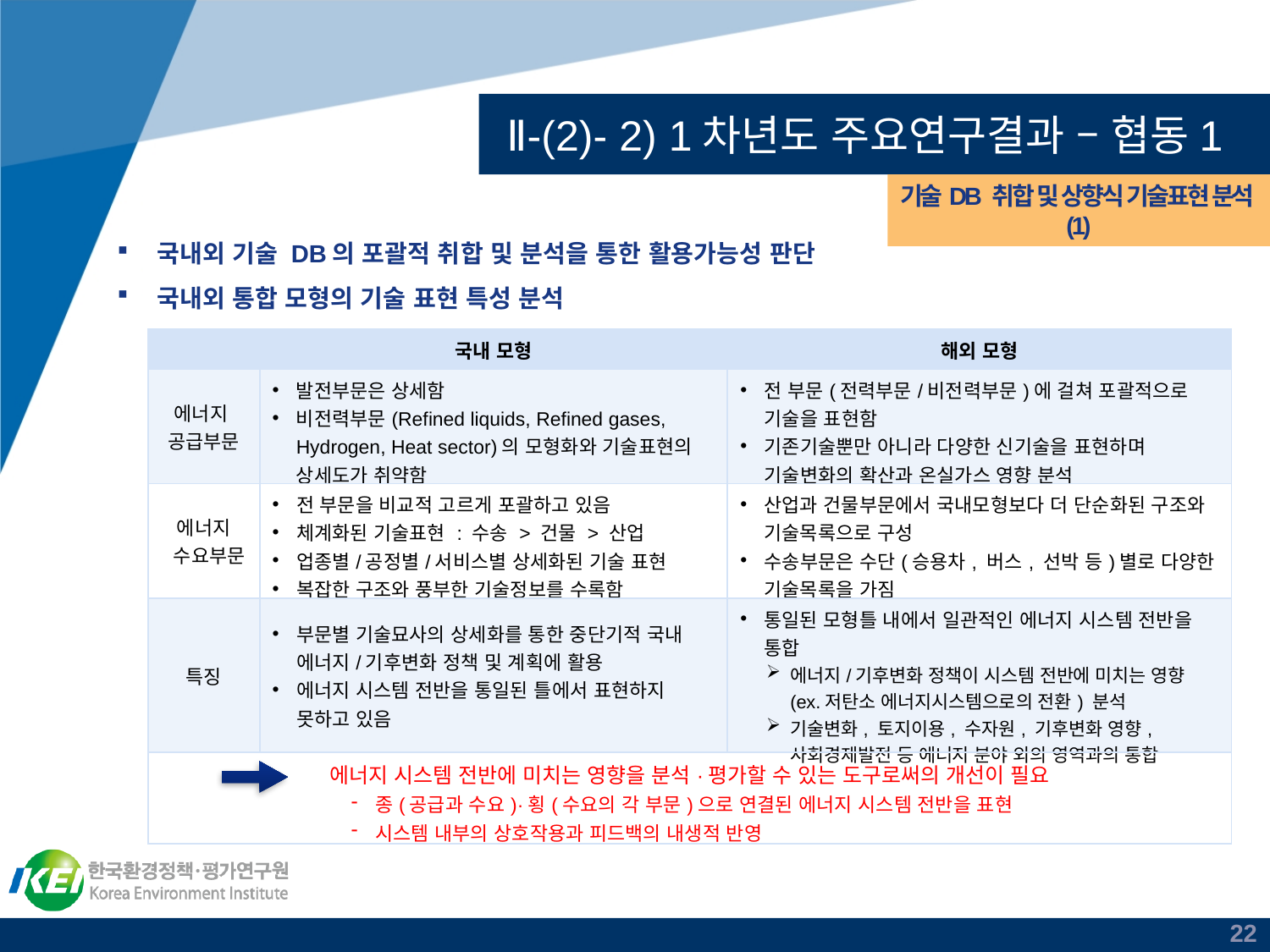

# Ⅱ-(2)- 2) 1차년도 주요연구결과 – 협동1
기술DB 취합 및 상향식 기술표현 분석(1)
국내외 기술 DB의 포괄적 취합 및 분석을 통한 활용가능성 판단
국내외 통합 모형의 기술 표현 특성 분석

|  | 국내 모형 | 해외 모형 |
| --- | --- | --- |
| 에너지 공급부문 | 발전부문은 상세함 비전력부문(Refined liquids, Refined gases, Hydrogen, Heat sector)의 모형화와 기술표현의 상세도가 취약함 | 전 부문(전력부문/비전력부문)에 걸쳐 포괄적으로 기술을 표현함 기존기술뿐만 아니라 다양한 신기술을 표현하며 기술변화의 확산과 온실가스 영향 분석 |
| 에너지 수요부문 | 전 부문을 비교적 고르게 포괄하고 있음 체계화된 기술표현 : 수송 > 건물 > 산업 업종별/공정별/서비스별 상세화된 기술 표현 복잡한 구조와 풍부한 기술정보를 수록함 | 산업과 건물부문에서 국내모형보다 더 단순화된 구조와 기술목록으로 구성 수송부문은 수단(승용차, 버스, 선박 등)별로 다양한 기술목록을 가짐 |
| 특징 | 부문별 기술묘사의 상세화를 통한 중단기적 국내 에너지/기후변화 정책 및 계획에 활용 에너지 시스템 전반을 통일된 틀에서 표현하지 못하고 있음 | 통일된 모형틀 내에서 일관적인 에너지 시스템 전반을 통합 에너지/기후변화 정책이 시스템 전반에 미치는 영향 (ex.저탄소 에너지시스템으로의 전환) 분석 기술변화, 토지이용, 수자원, 기후변화 영향, 사회경제발전 등 에너지 분야 외의 영역과의 통합 |
| 에너지 시스템 전반에 미치는 영향을 분석·평가할 수 있는 도구로써의 개선이 필요 종(공급과 수요)·횡(수요의 각 부문)으로 연결된 에너지 시스템 전반을 표현 시스템 내부의 상호작용과 피드백의 내생적 반영 |  |  |

22